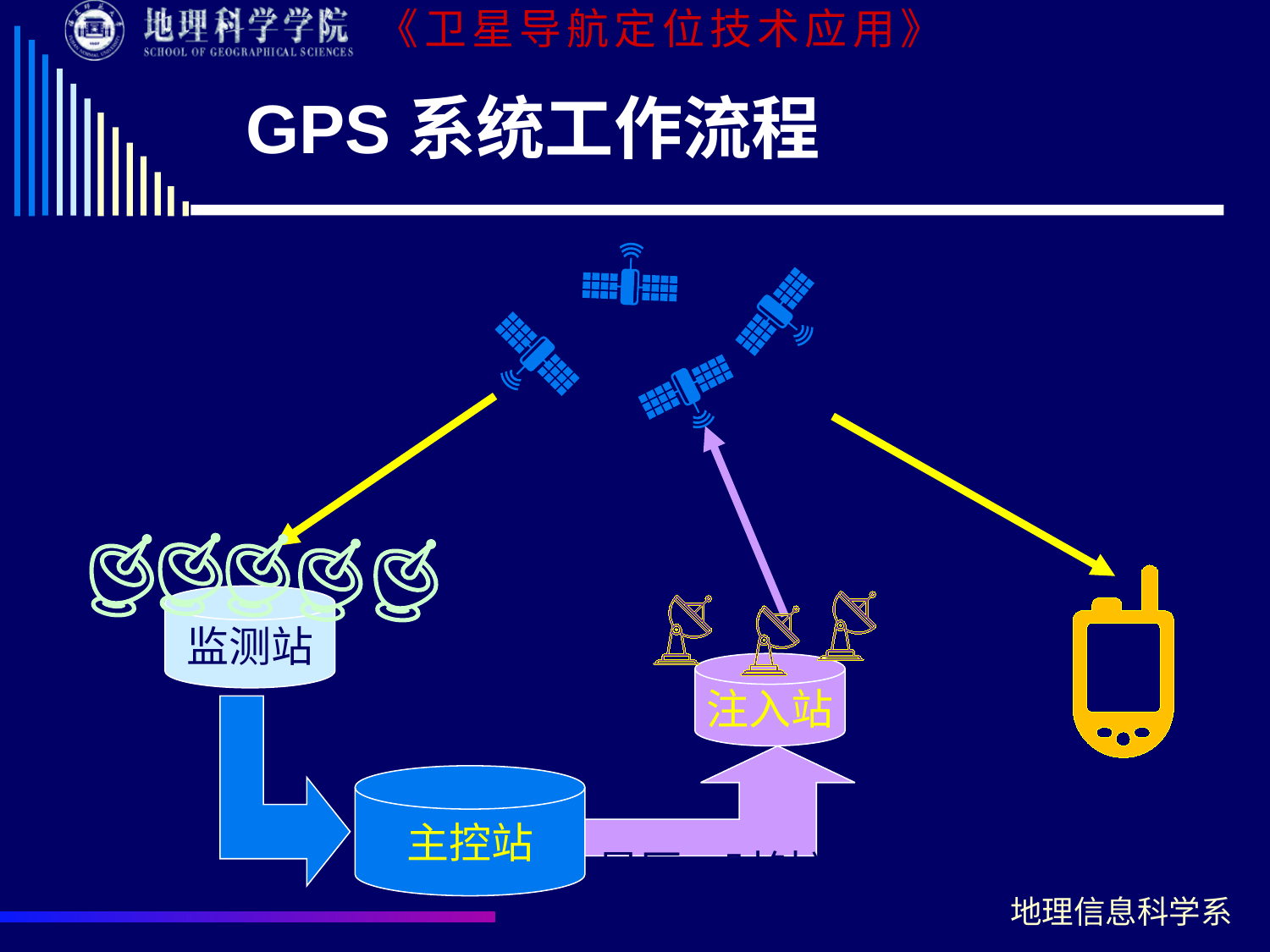

# GPS系统工作流程

L1\L2波段
Ｓ波段

监测站

注入站
原始数据

ＧＰＳ用户

主控站
星历、时钟数据、监控数据